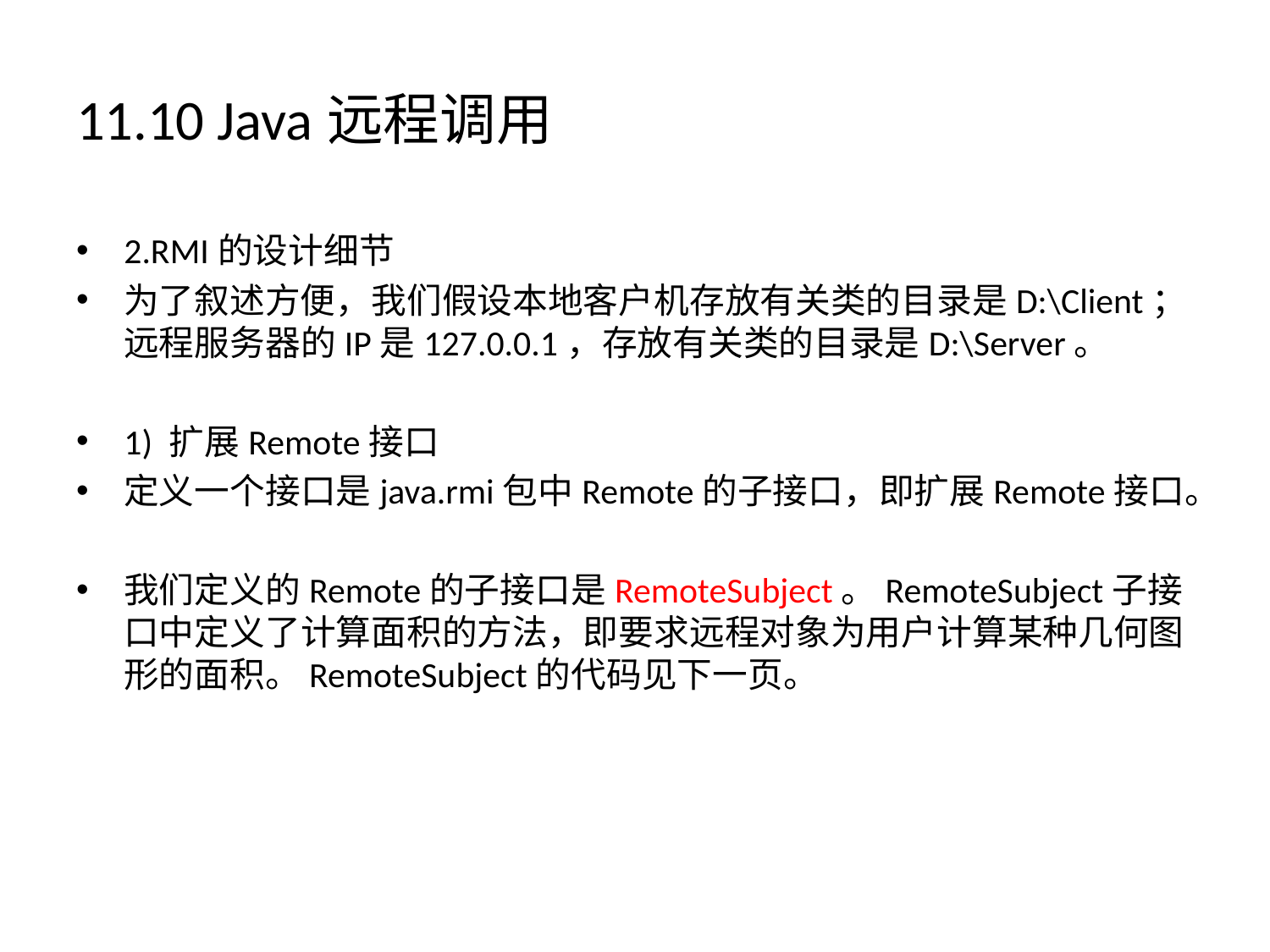

# 11.10 Java远程调用
2.RMI的设计细节
为了叙述方便，我们假设本地客户机存放有关类的目录是D:\Client；远程服务器的IP是127.0.0.1，存放有关类的目录是D:\Server。

1) 扩展Remote接口
定义一个接口是java.rmi包中Remote的子接口，即扩展Remote接口。

我们定义的Remote的子接口是RemoteSubject。RemoteSubject子接口中定义了计算面积的方法，即要求远程对象为用户计算某种几何图形的面积。RemoteSubject的代码见下一页。